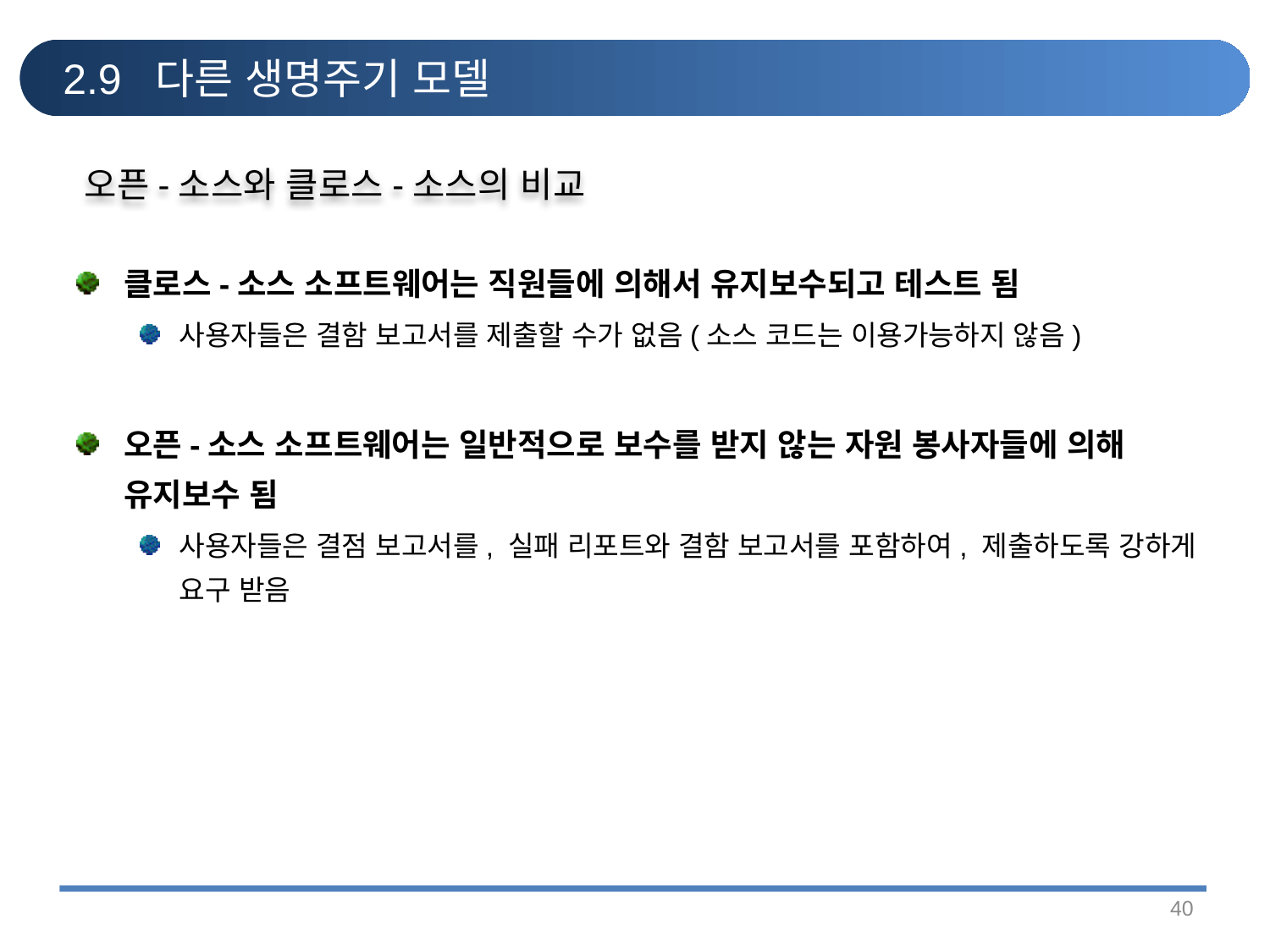

# 2.9  다른 생명주기 모델
오픈-소스와 클로스-소스의 비교
클로스-소스 소프트웨어는 직원들에 의해서 유지보수되고 테스트 됨
사용자들은 결함 보고서를 제출할 수가 없음(소스 코드는 이용가능하지 않음)

오픈-소스 소프트웨어는 일반적으로 보수를 받지 않는 자원 봉사자들에 의해 유지보수 됨
사용자들은 결점 보고서를, 실패 리포트와 결함 보고서를 포함하여, 제출하도록 강하게 요구 받음
40